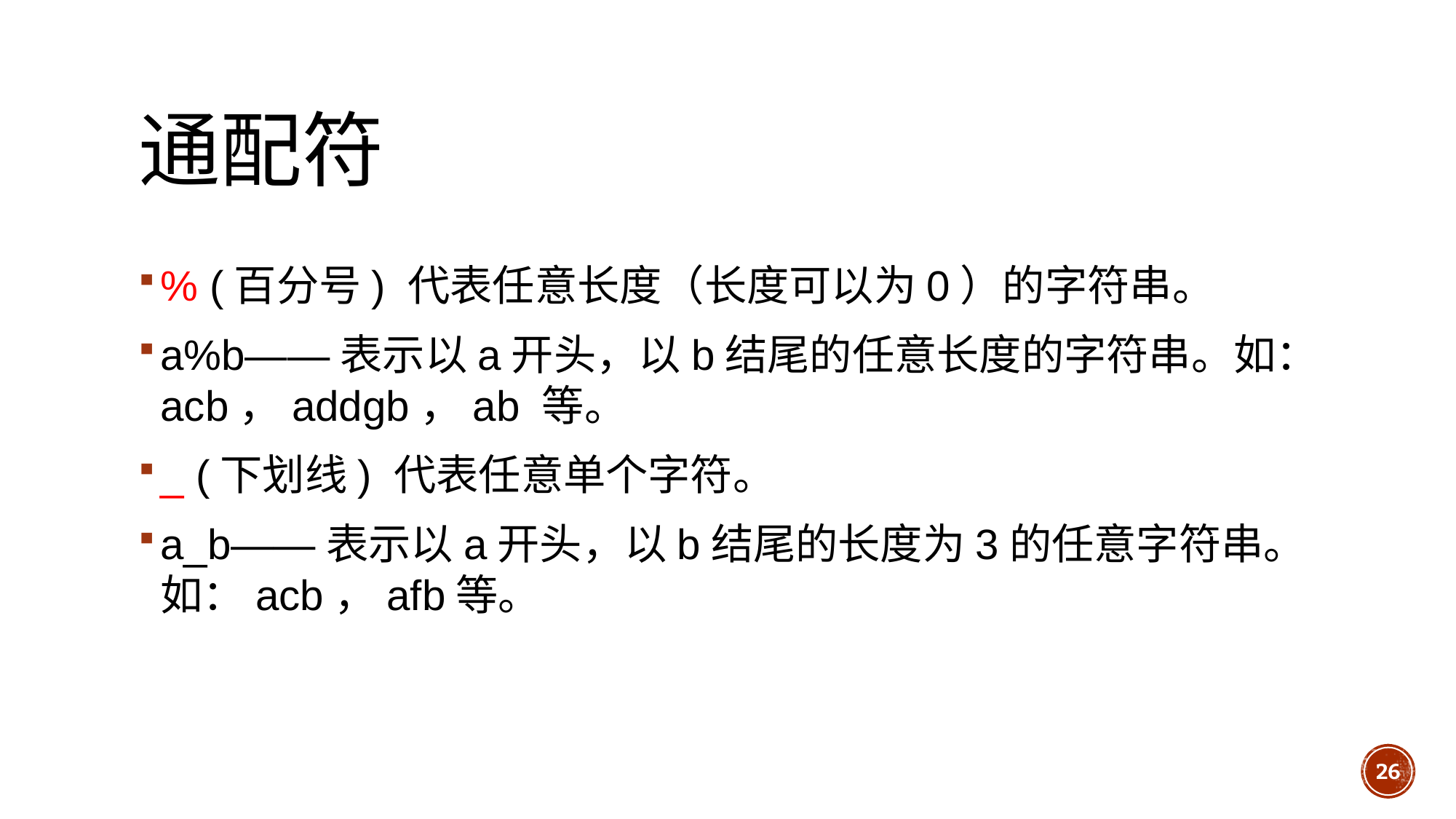

# 通配符
% (百分号) 代表任意长度（长度可以为0）的字符串。
a%b——表示以a开头，以b结尾的任意长度的字符串。如：acb，addgb，ab 等。
_ (下划线) 代表任意单个字符。
a_b——表示以a开头，以b结尾的长度为3的任意字符串。如：acb，afb等。

26